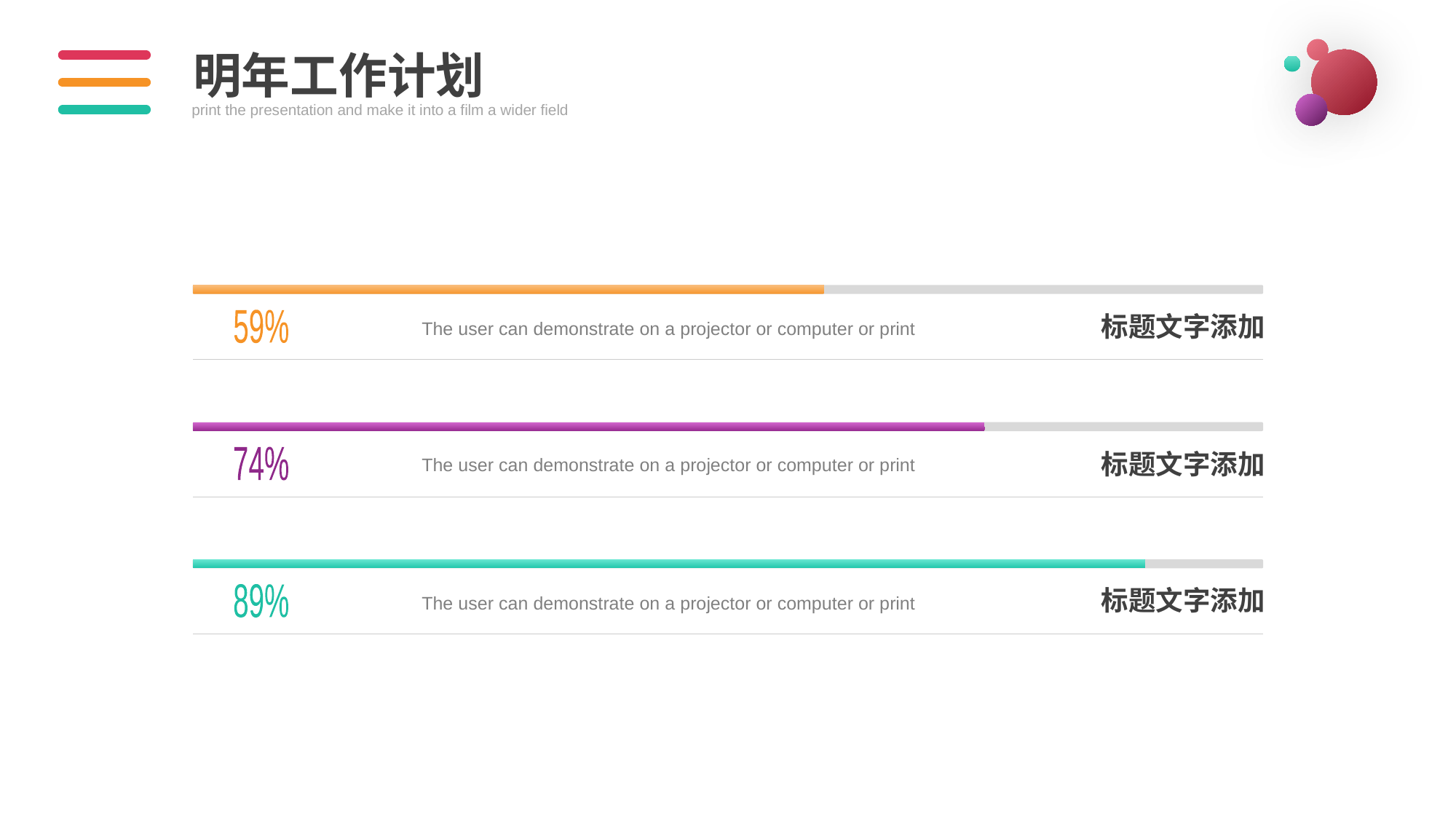

明年工作计划
print the presentation and make it into a film a wider field

标题文字添加
The user can demonstrate on a projector or computer or print
59%

标题文字添加
The user can demonstrate on a projector or computer or print
74%

标题文字添加
The user can demonstrate on a projector or computer or print
89%